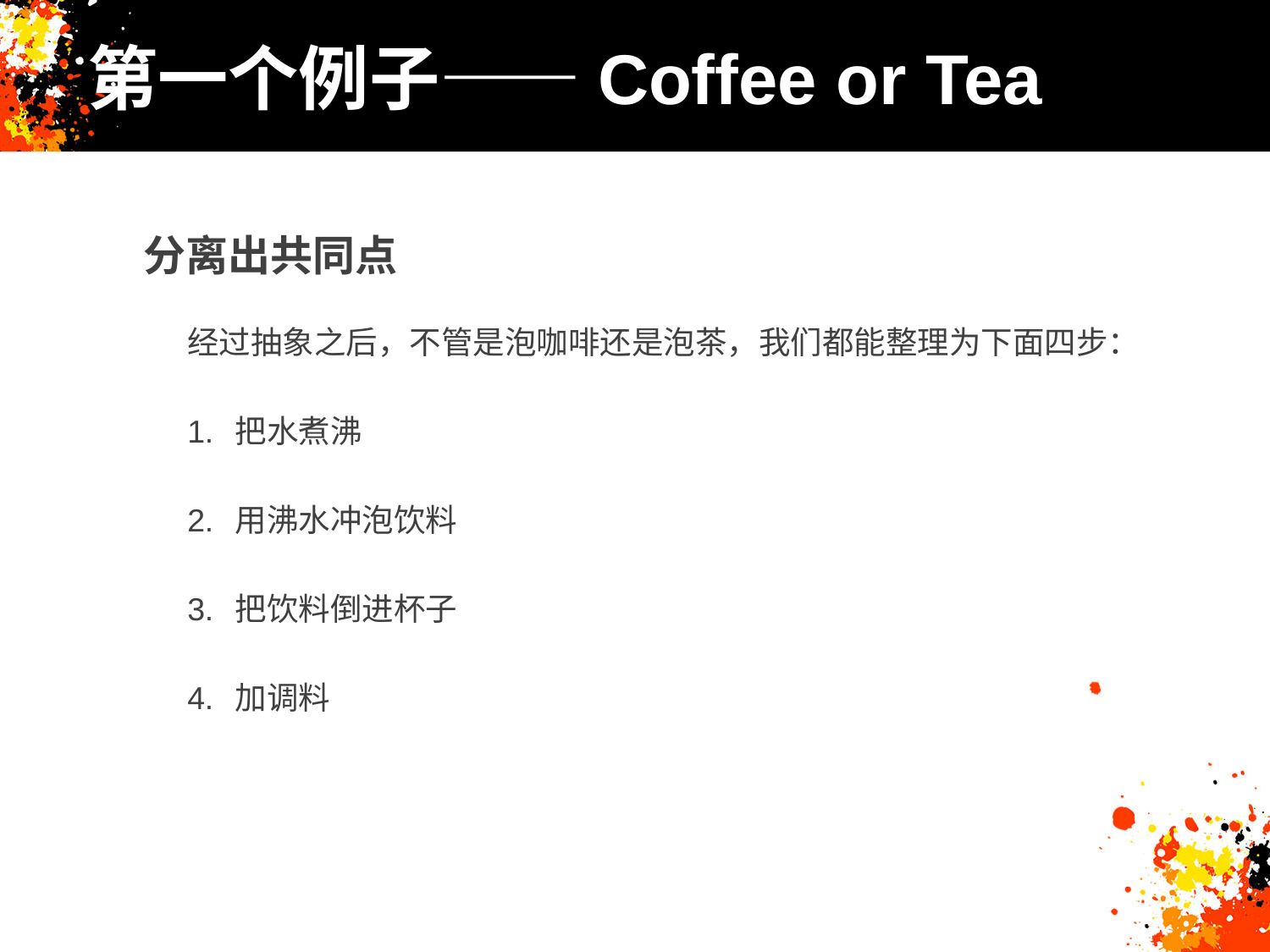

# 第一个例子——Coffee or Tea
分离出共同点
经过抽象之后，不管是泡咖啡还是泡茶，我们都能整理为下面四步：

把水煮沸

用沸水冲泡饮料

把饮料倒进杯子

加调料